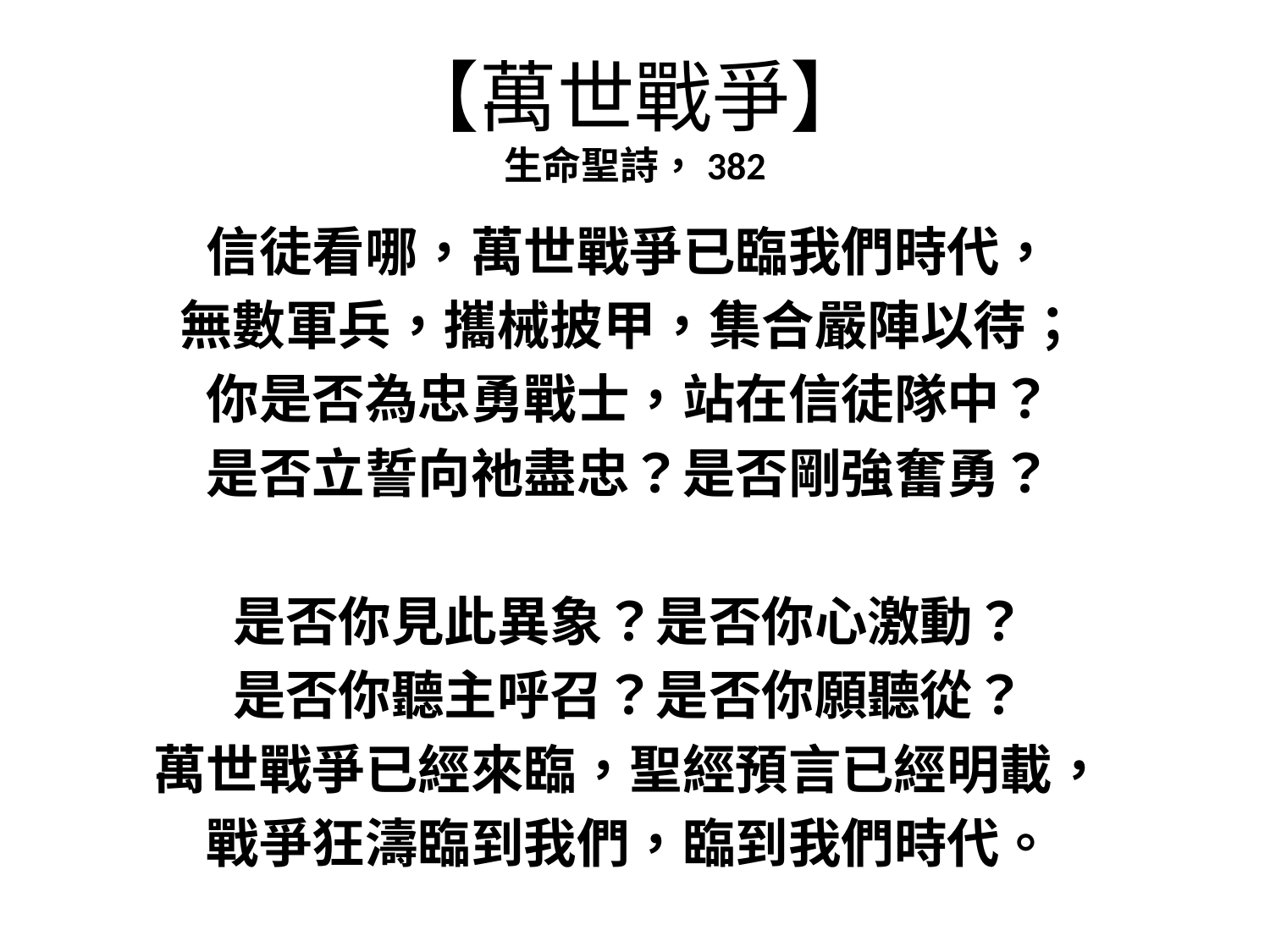

# 【萬世戰爭】 生命聖詩，382
信徒看哪，萬世戰爭已臨我們時代，
無數軍兵，攜械披甲，集合嚴陣以待；
你是否為忠勇戰士，站在信徒隊中？
是否立誓向祂盡忠？是否剛強奮勇？

是否你見此異象？是否你心激動？
是否你聽主呼召？是否你願聽從？
萬世戰爭已經來臨，聖經預言已經明載，
戰爭狂濤臨到我們，臨到我們時代。